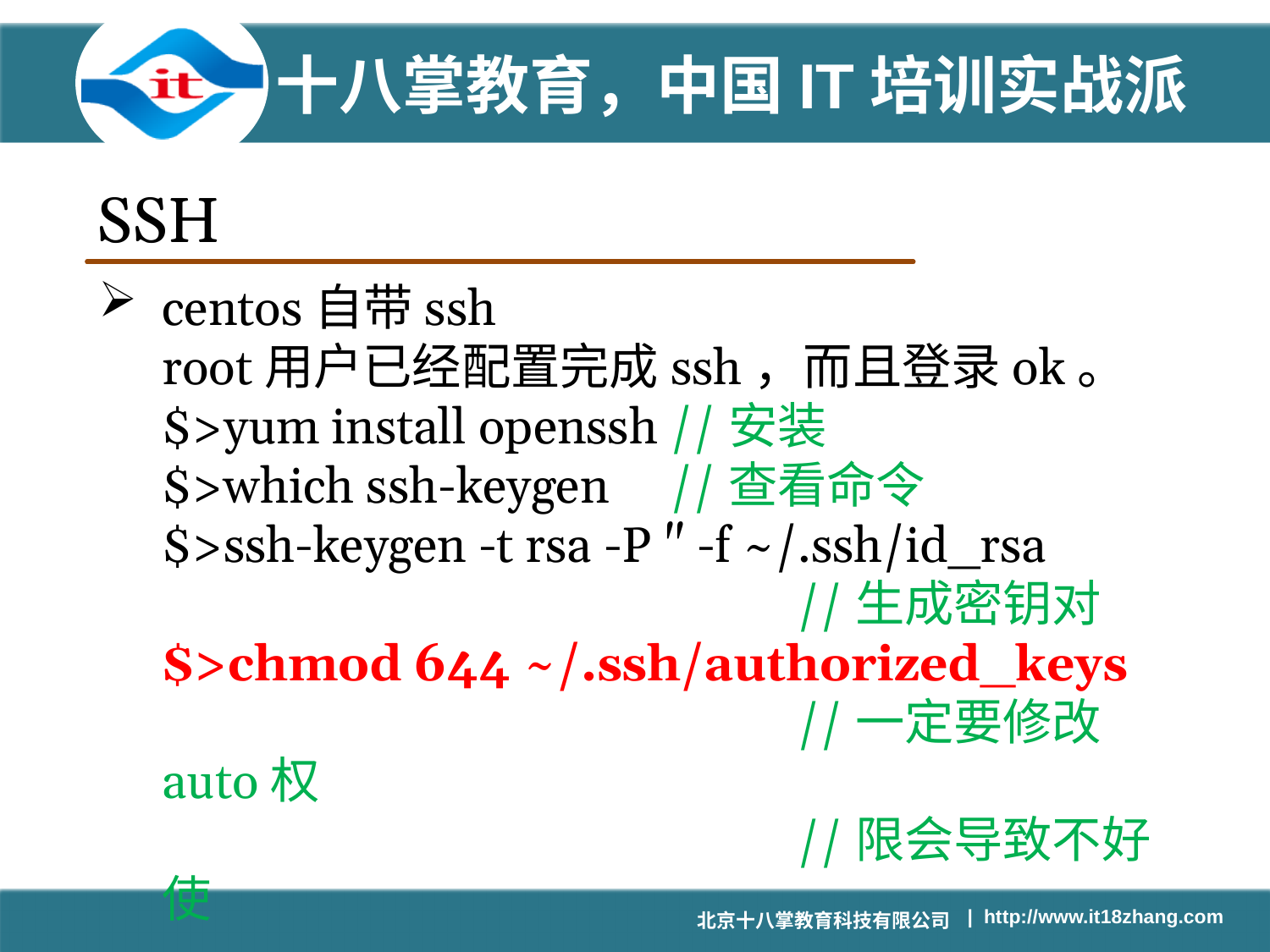

# SSH
centos自带ssh
root用户已经配置完成ssh，而且登录ok。
$>yum install openssh	//安装
$>which ssh-keygen	//查看命令
$>ssh-keygen -t rsa -P '' -f ~/.ssh/id_rsa
					//生成密钥对
$>chmod 644 ~/.ssh/authorized_keys
					//一定要修改auto权
					//限会导致不好使